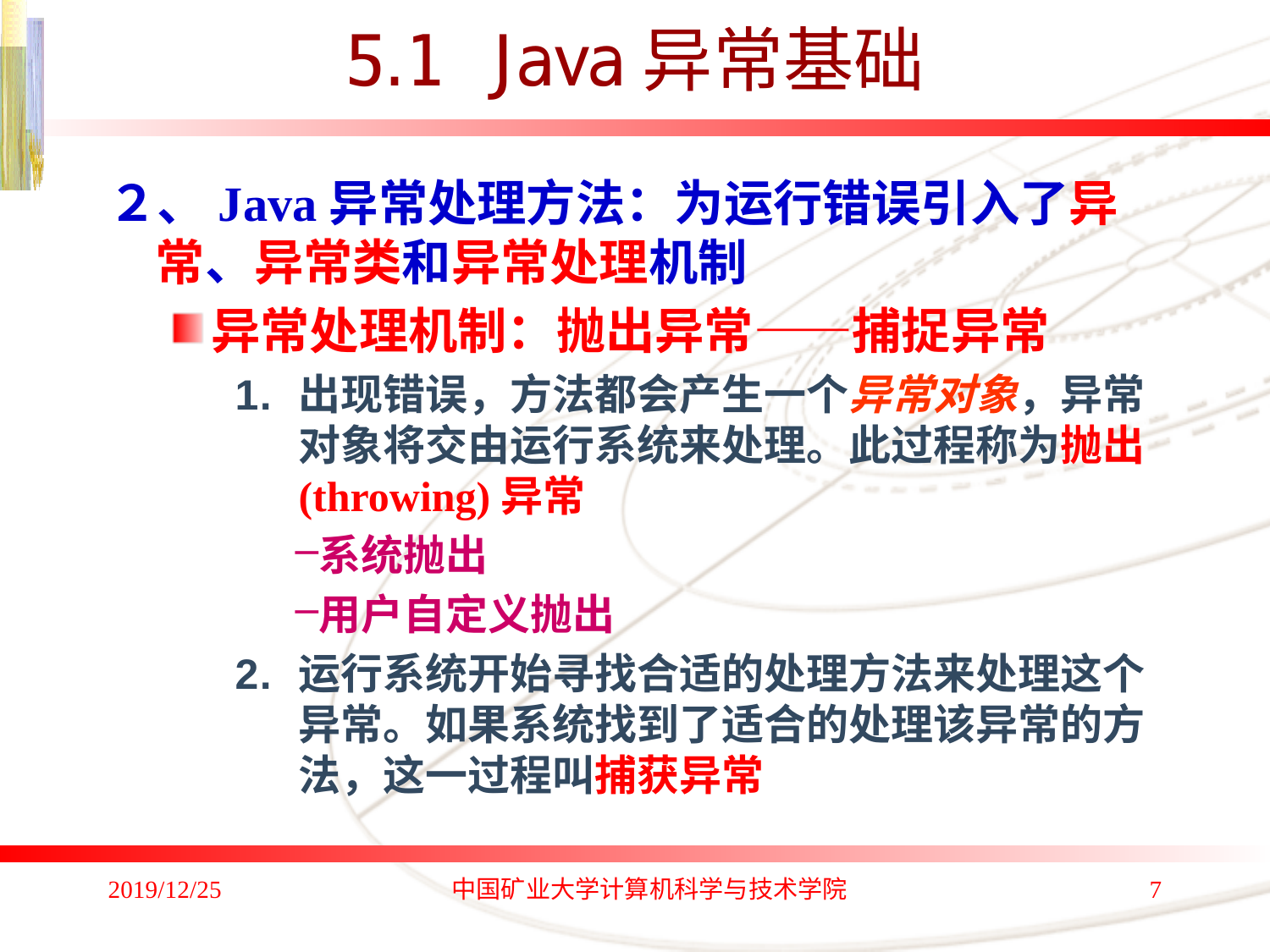

# 5.1  Java异常基础
２、Java异常处理方法：为运行错误引入了异常、异常类和异常处理机制
异常处理机制：抛出异常——捕捉异常
出现错误，方法都会产生一个异常对象，异常对象将交由运行系统来处理。此过程称为抛出(throwing)异常
系统抛出
用户自定义抛出
运行系统开始寻找合适的处理方法来处理这个异常。如果系统找到了适合的处理该异常的方法，这一过程叫捕获异常

2019/12/25
中国矿业大学计算机科学与技术学院
7